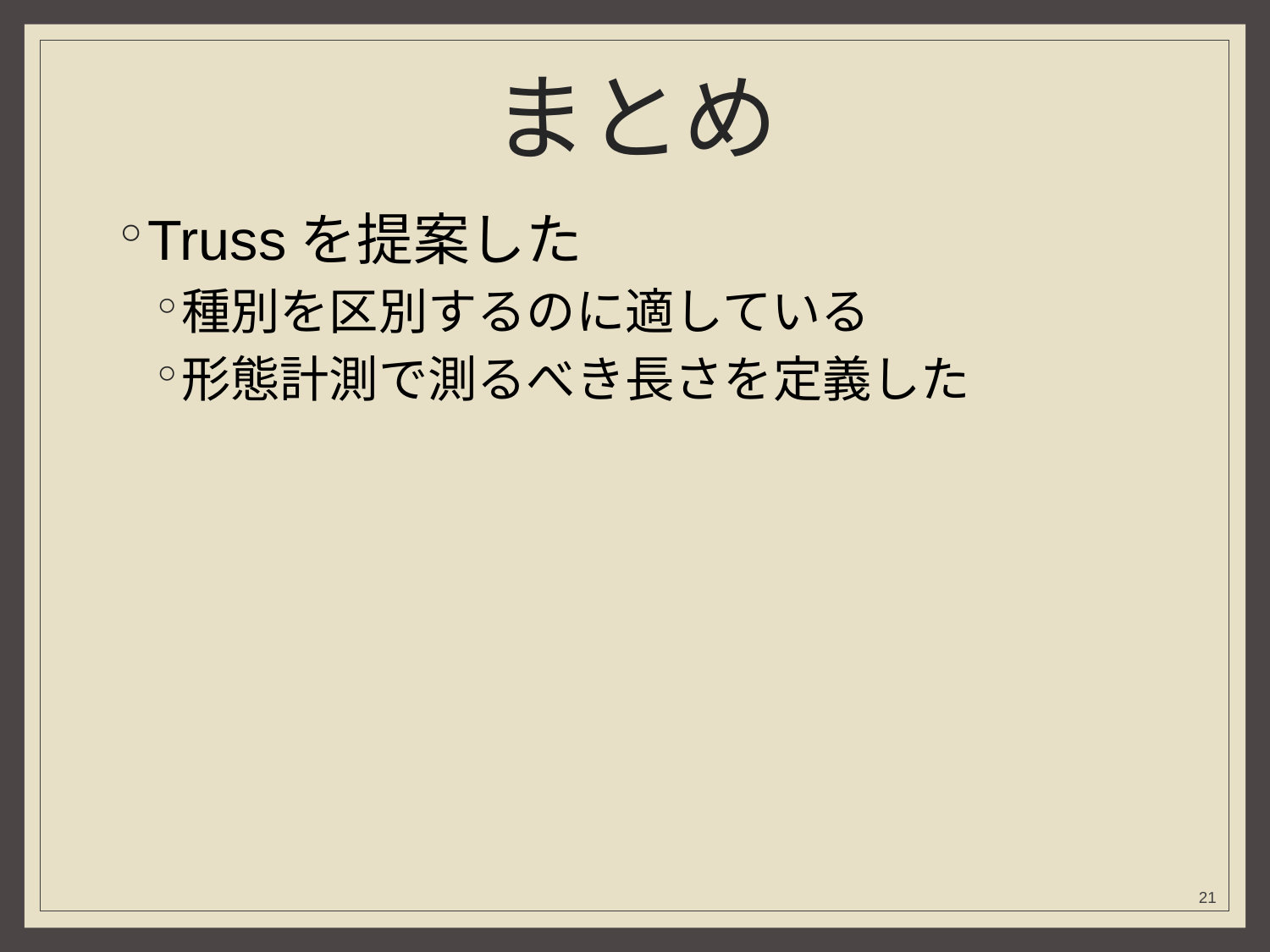

# まとめ
Trussを提案した
種別を区別するのに適している
形態計測で測るべき長さを定義した
21